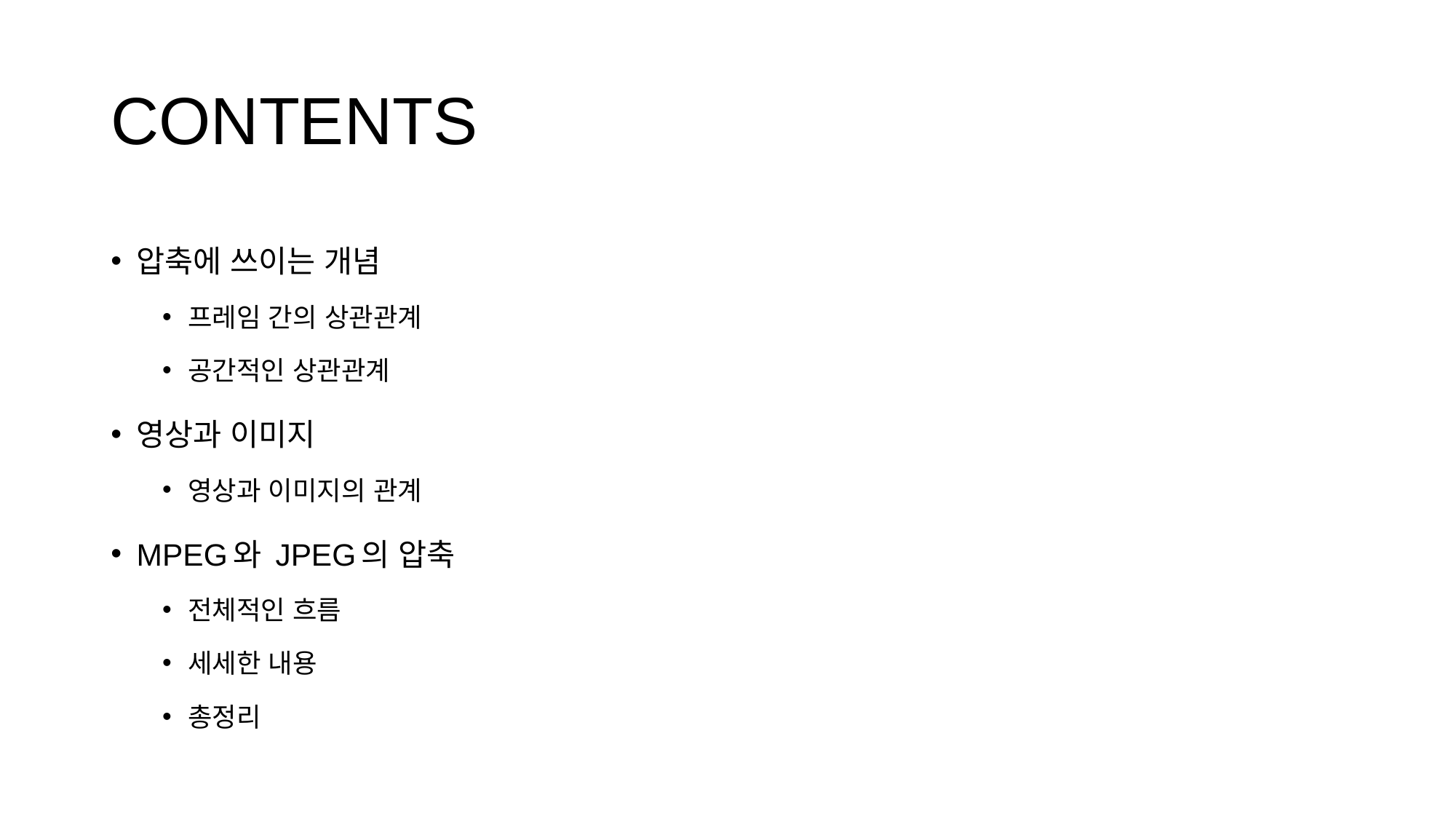

# CONTENTS
압축에 쓰이는 개념
프레임 간의 상관관계
공간적인 상관관계
영상과 이미지
영상과 이미지의 관계
MPEG와 JPEG의 압축
전체적인 흐름
세세한 내용
총정리